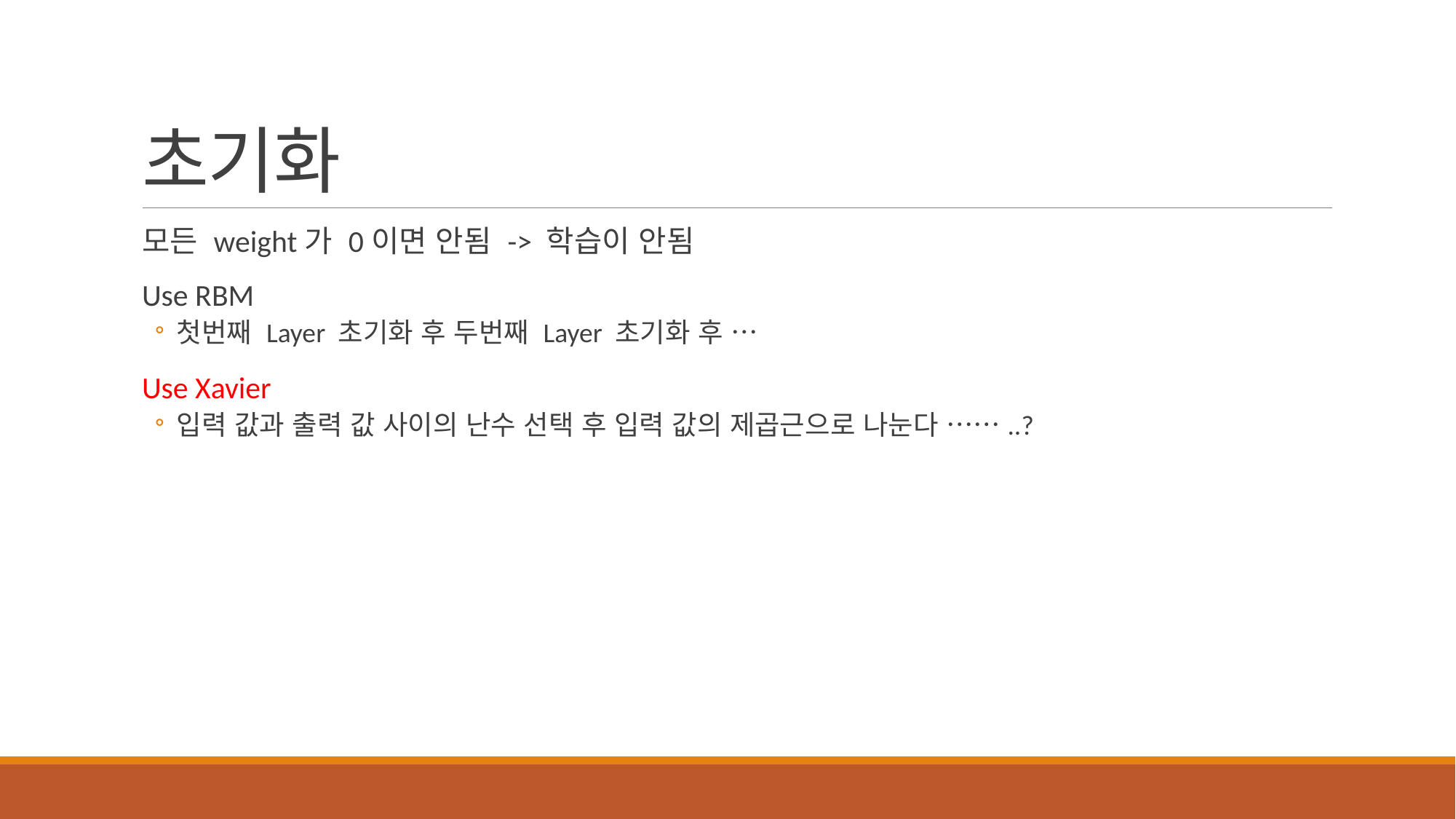

# 초기화
모든 weight가 0이면 안됨 -> 학습이 안됨
Use RBM
첫번째 Layer 초기화 후 두번째 Layer 초기화 후 …
Use Xavier
입력 값과 출력 값 사이의 난수 선택 후 입력 값의 제곱근으로 나눈다 ……..?